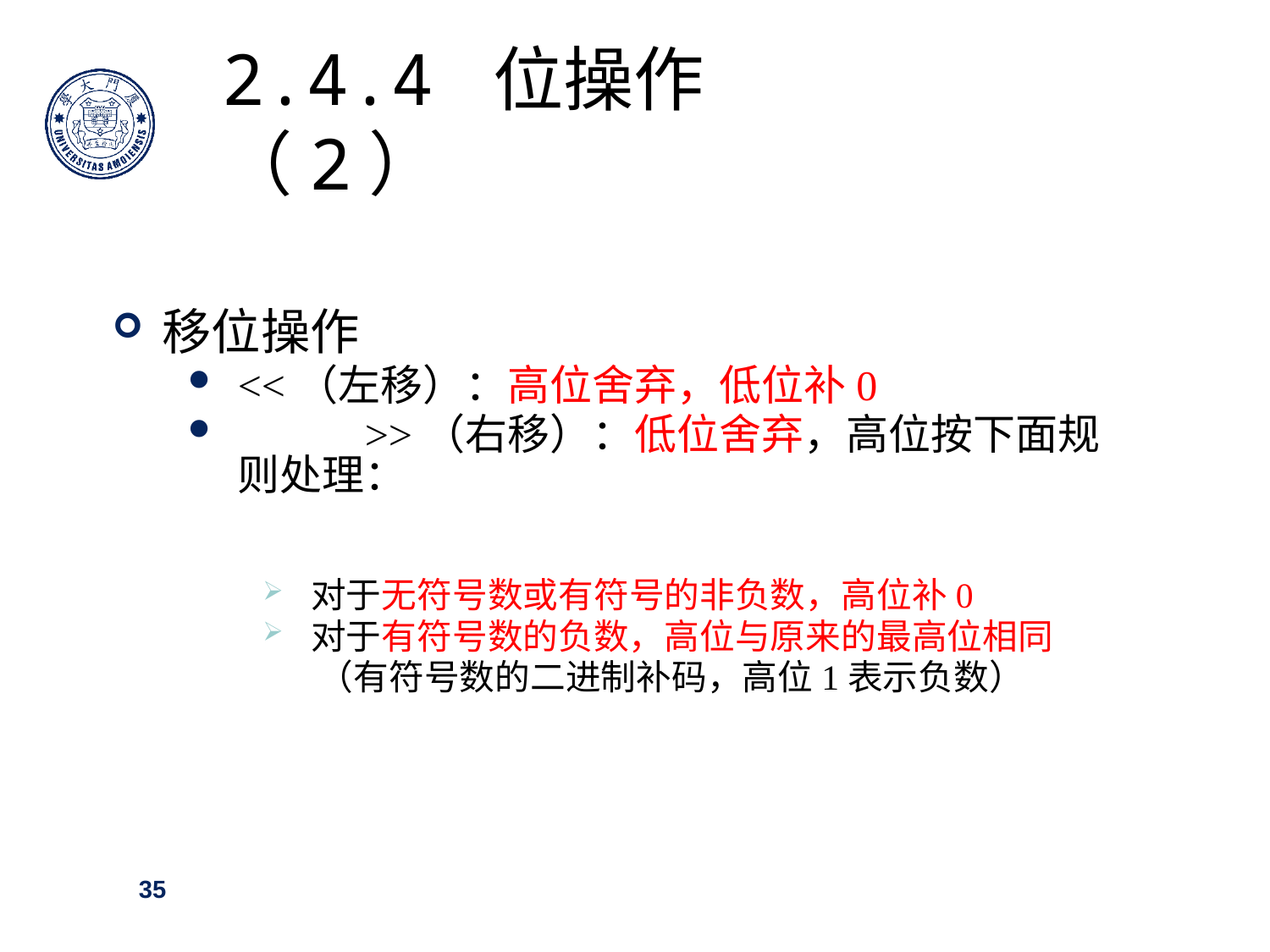

2.4.4 位操作（2）
移位操作
<<（左移）：高位舍弃，低位补0
	>>（右移）：低位舍弃，高位按下面规则处理：

对于无符号数或有符号的非负数，高位补0
对于有符号数的负数，高位与原来的最高位相同
      （有符号数的二进制补码，高位1表示负数）
35